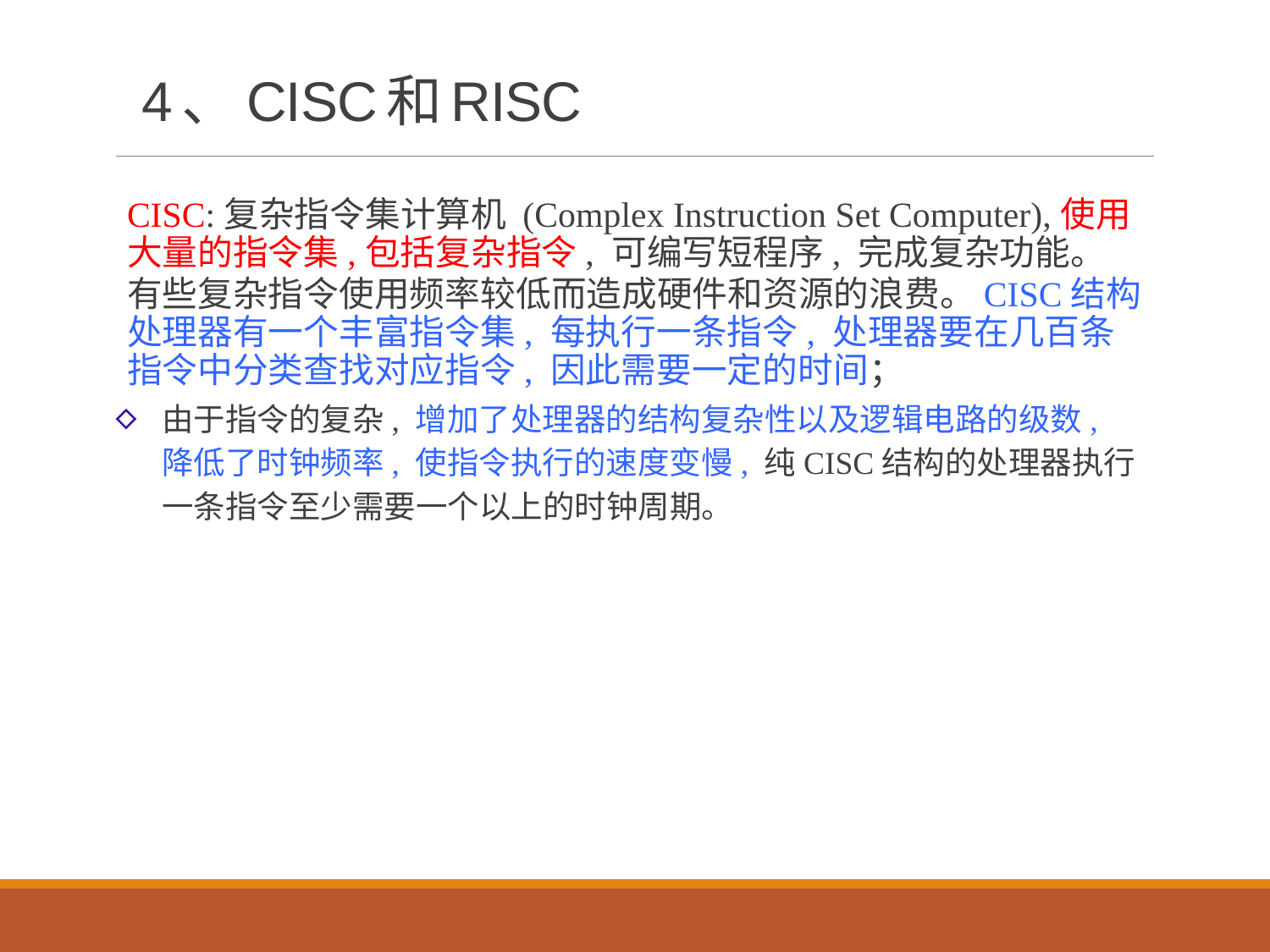

# 4、CISC和RISC
CISC:复杂指令集计算机 (Complex Instruction Set Computer),使用大量的指令集,包括复杂指令, 可编写短程序, 完成复杂功能。
有些复杂指令使用频率较低而造成硬件和资源的浪费。CISC结构处理器有一个丰富指令集, 每执行一条指令, 处理器要在几百条指令中分类查找对应指令, 因此需要一定的时间；
由于指令的复杂, 增加了处理器的结构复杂性以及逻辑电路的级数, 降低了时钟频率, 使指令执行的速度变慢, 纯CISC结构的处理器执行一条指令至少需要一个以上的时钟周期。